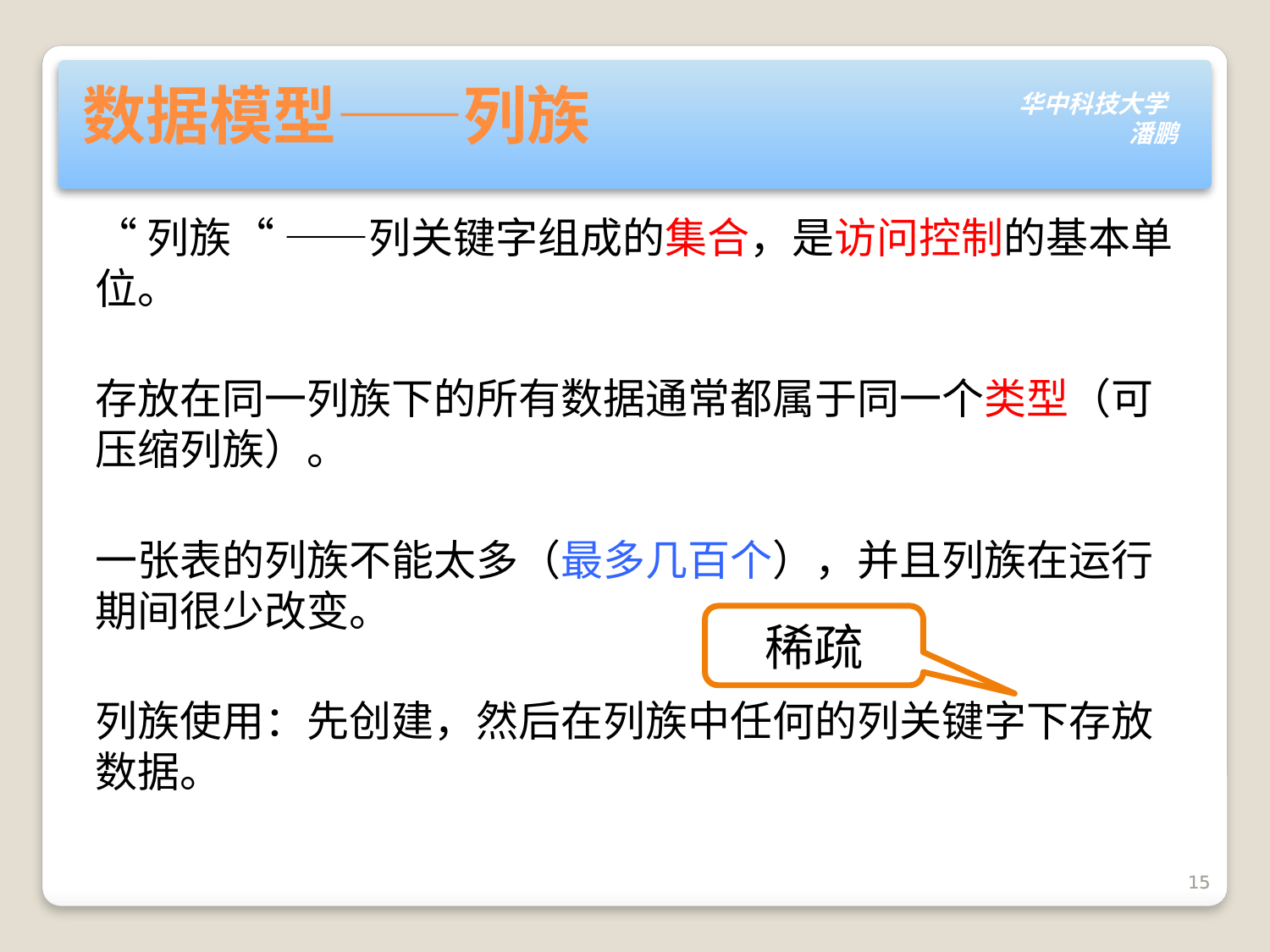

# 数据模型——列族
“列族“ ——列关键字组成的集合，是访问控制的基本单位。

存放在同一列族下的所有数据通常都属于同一个类型（可压缩列族）。

一张表的列族不能太多（最多几百个），并且列族在运行期间很少改变。

列族使用：先创建，然后在列族中任何的列关键字下存放数据。
稀疏
15
15